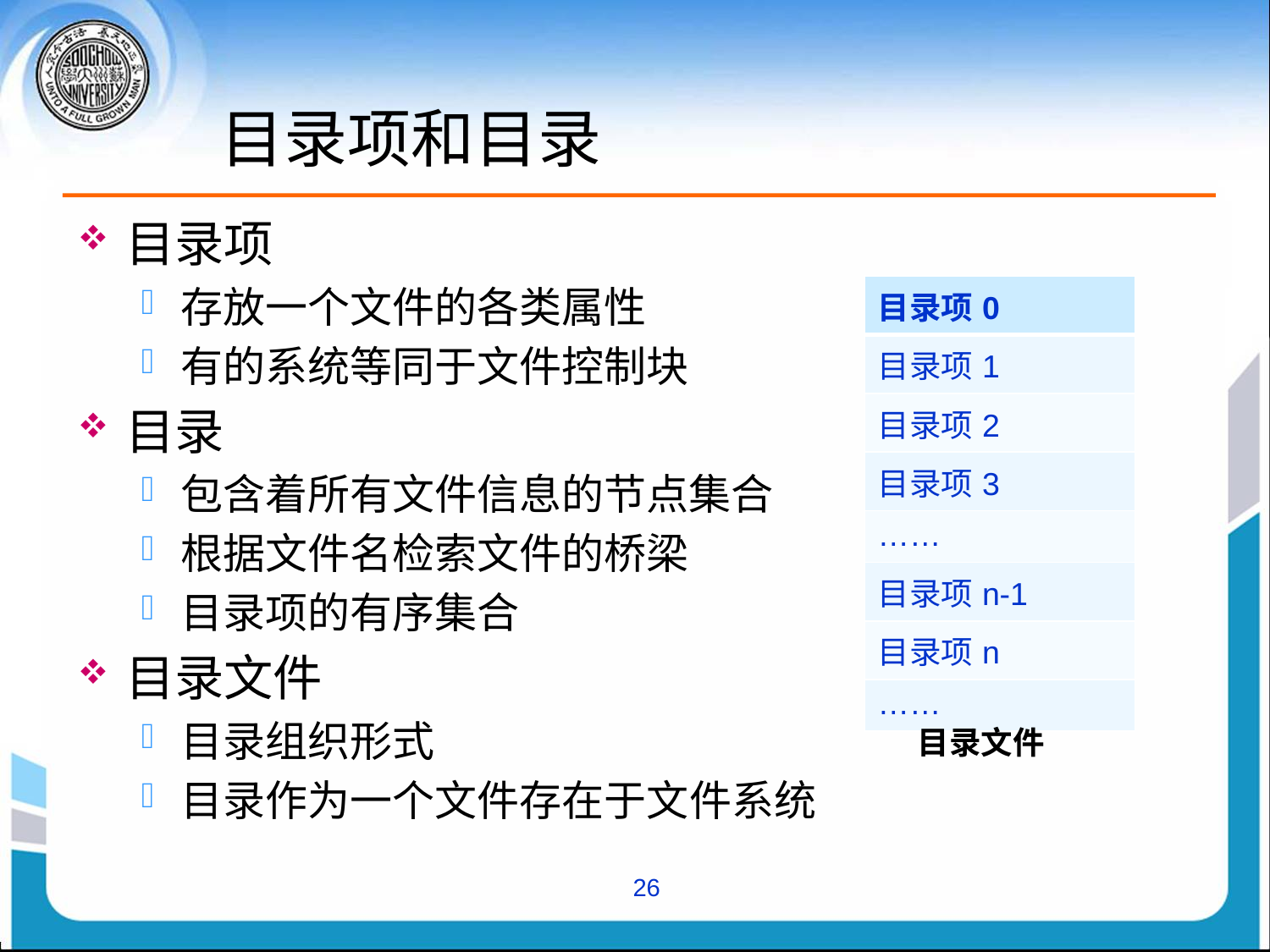

# 目录项和目录
目录项
存放一个文件的各类属性
有的系统等同于文件控制块
目录
包含着所有文件信息的节点集合
根据文件名检索文件的桥梁
目录项的有序集合
目录文件
目录组织形式
目录作为一个文件存在于文件系统

| 目录项0 |
| --- |
| 目录项1 |
| 目录项2 |
| 目录项3 |
| …… |
| 目录项n-1 |
| 目录项n |
| …… |
目录文件
26